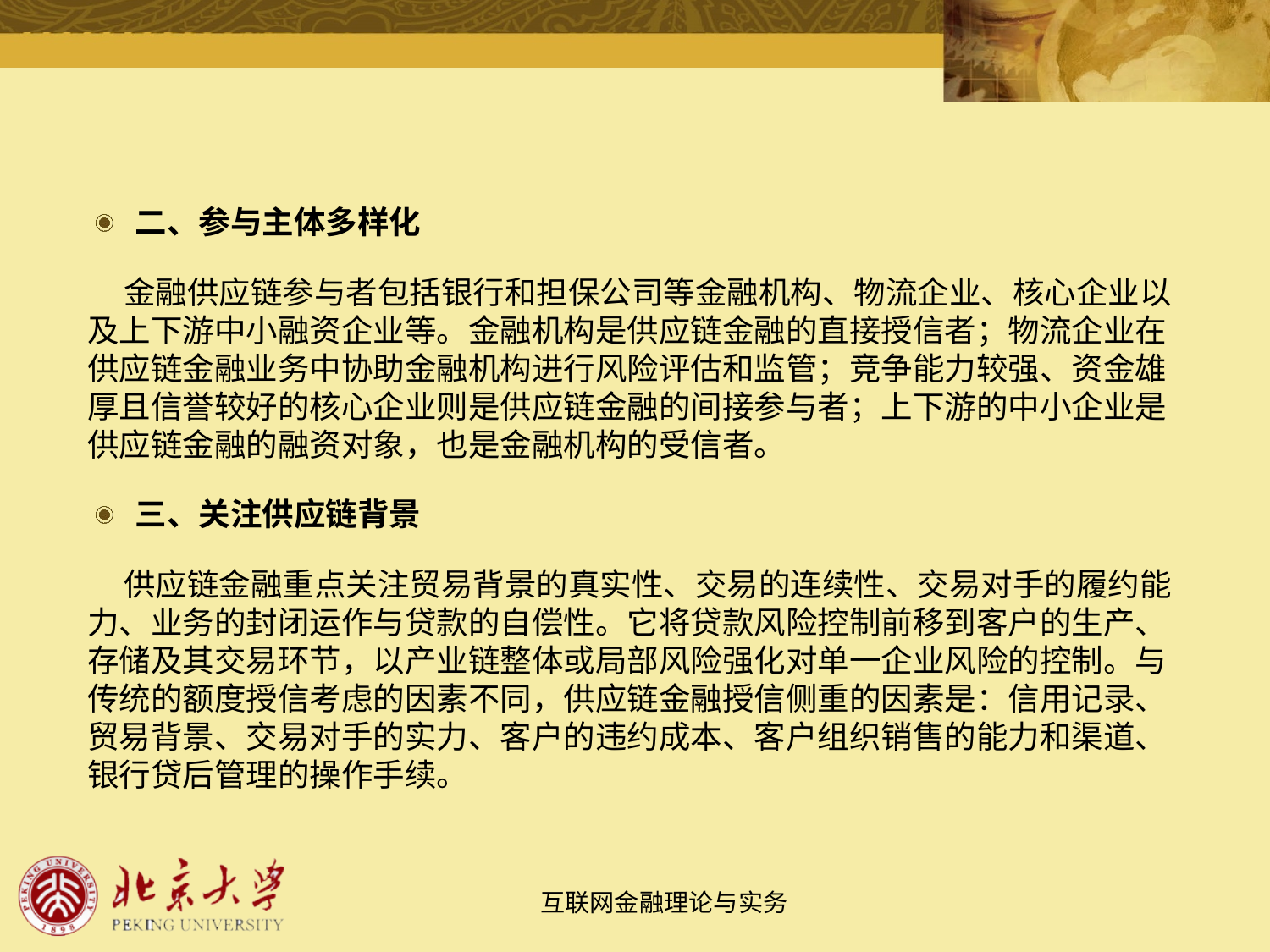

二、参与主体多样化
    金融供应链参与者包括银行和担保公司等金融机构、物流企业、核心企业以及上下游中小融资企业等。金融机构是供应链金融的直接授信者；物流企业在供应链金融业务中协助金融机构进行风险评估和监管；竞争能力较强、资金雄厚且信誉较好的核心企业则是供应链金融的间接参与者；上下游的中小企业是供应链金融的融资对象，也是金融机构的受信者。
三、关注供应链背景
    供应链金融重点关注贸易背景的真实性、交易的连续性、交易对手的履约能力、业务的封闭运作与贷款的自偿性。它将贷款风险控制前移到客户的生产、存储及其交易环节，以产业链整体或局部风险强化对单一企业风险的控制。与传统的额度授信考虑的因素不同，供应链金融授信侧重的因素是：信用记录、贸易背景、交易对手的实力、客户的违约成本、客户组织销售的能力和渠道、银行贷后管理的操作手续。